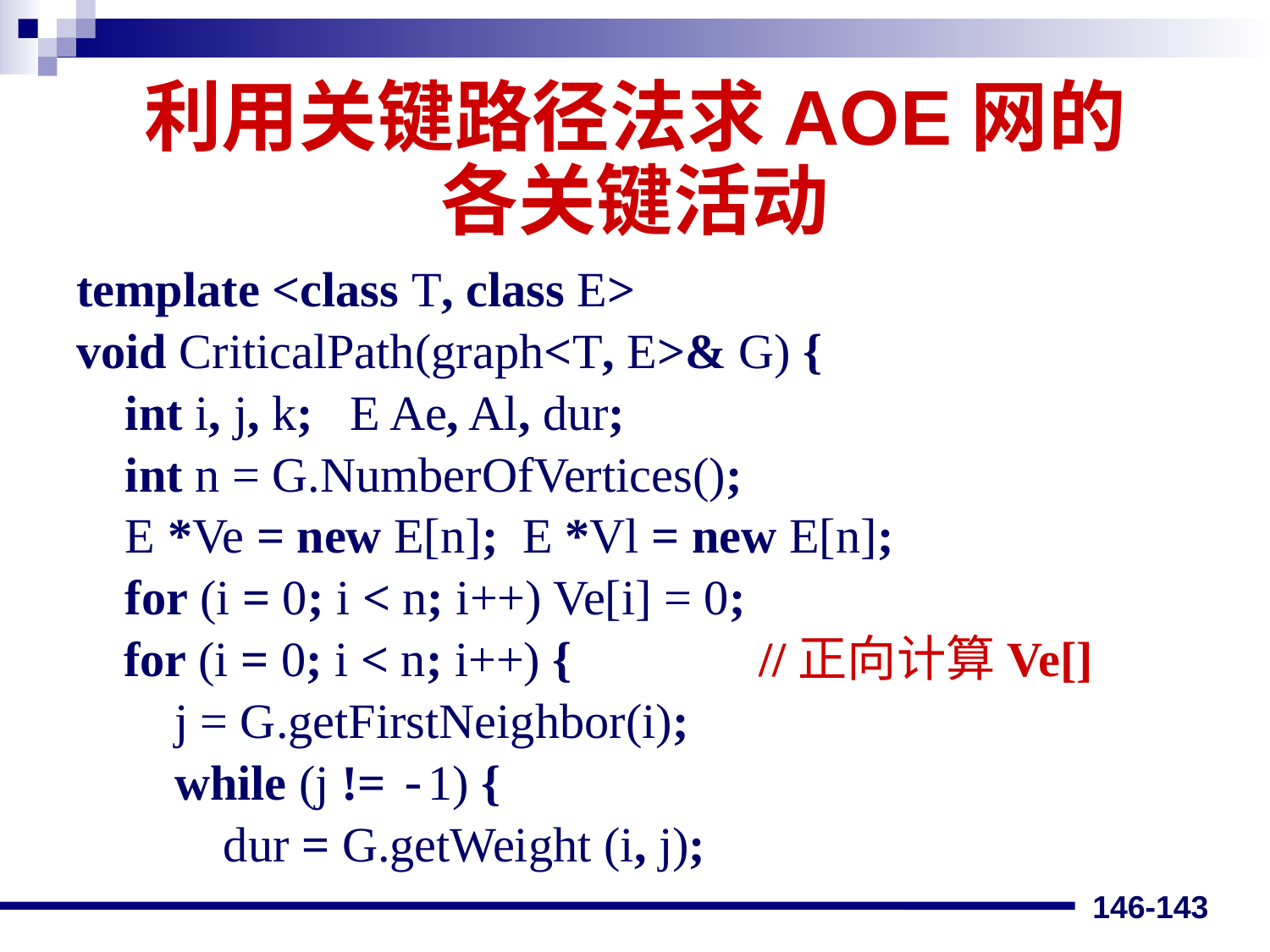

# 利用关键路径法求AOE网的 各关键活动
template <class T, class E>
void CriticalPath(graph<T, E>& G) {
    int i, j, k;   E Ae, Al, dur;
    int n = G.NumberOfVertices();
    E *Ve = new E[n];  E *Vl = new E[n];
    for (i = 0; i < n; i++) Ve[i] = 0;
	for (i = 0; i < n; i++) {       	//正向计算Ve[]
        j = G.getFirstNeighbor(i);
        while (j != -1) {
            dur = G.getWeight (i, j);
146-143